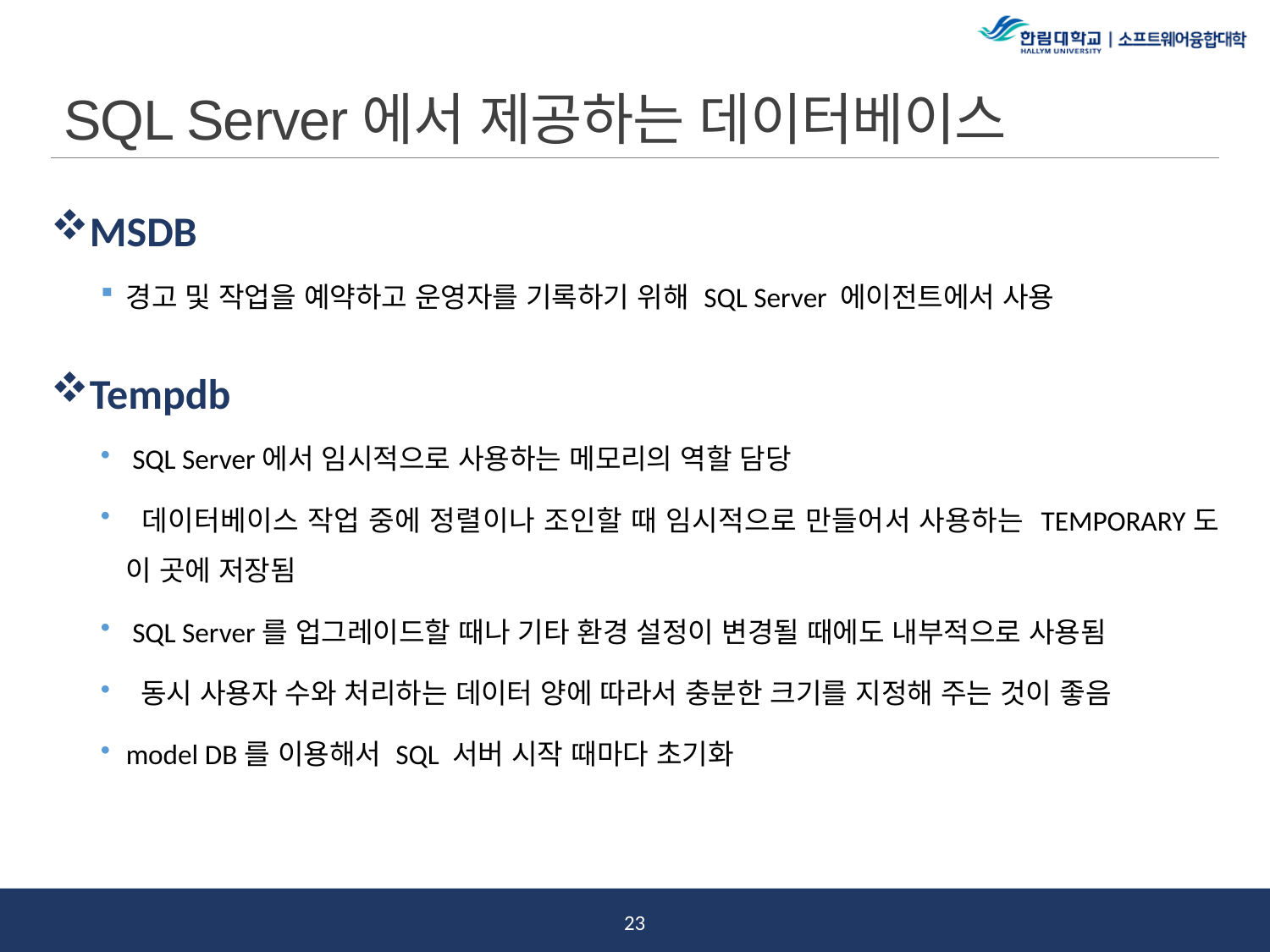

# SQL Server에서 제공하는 데이터베이스
MSDB
경고 및 작업을 예약하고 운영자를 기록하기 위해 SQL Server 에이전트에서 사용
Tempdb
 SQL Server에서 임시적으로 사용하는 메모리의 역할 담당
 데이터베이스 작업 중에 정렬이나 조인할 때 임시적으로 만들어서 사용하는 TEMPORARY도 이 곳에 저장됨
 SQL Server를 업그레이드할 때나 기타 환경 설정이 변경될 때에도 내부적으로 사용됨
 동시 사용자 수와 처리하는 데이터 양에 따라서 충분한 크기를 지정해 주는 것이 좋음
model DB를 이용해서 SQL 서버 시작 때마다 초기화

23